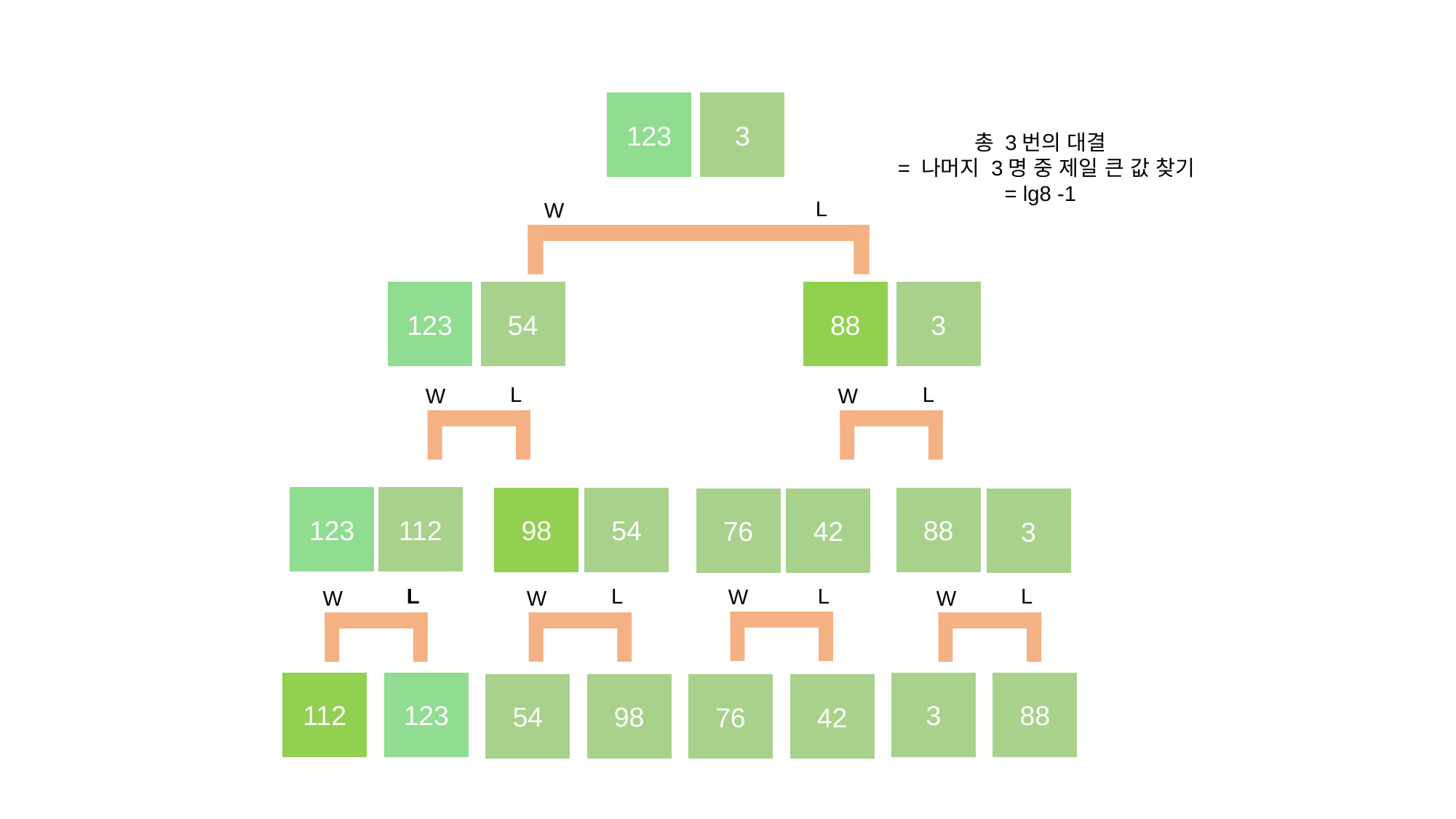

123
3
총 3번의 대결
 = 나머지 3명 중 제일 큰 값 찾기
= lg8 -1
L
W

123
54
88
3
L
W

L
W

123
112
54
88
98
76
42
3
L
W

L
W

L
W

L
W

112
123
3
88
54
98
76
42